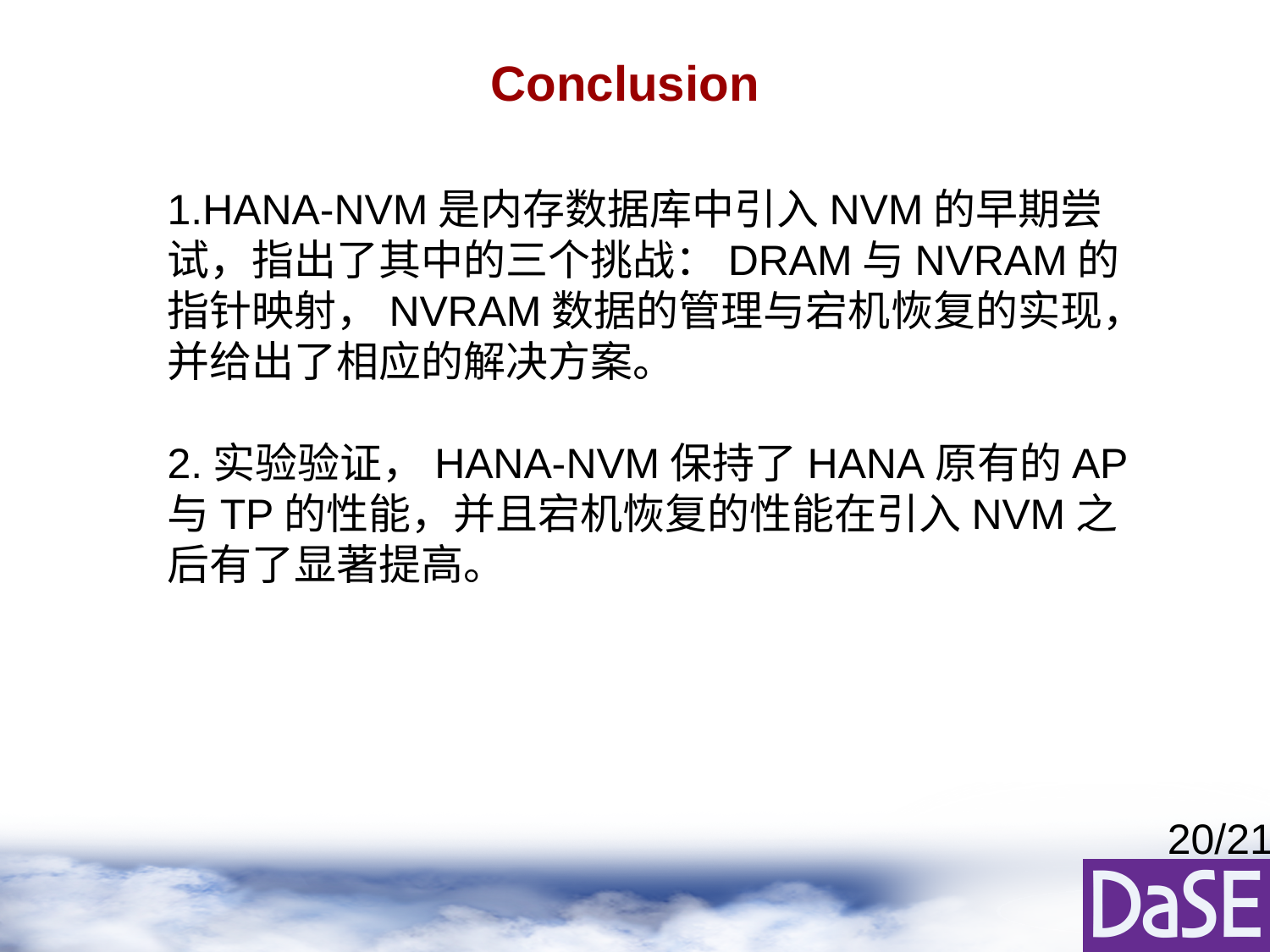

# Conclusion
1.HANA-NVM是内存数据库中引入NVM的早期尝试，指出了其中的三个挑战：DRAM与NVRAM的指针映射，NVRAM数据的管理与宕机恢复的实现，并给出了相应的解决方案。

2.实验验证，HANA-NVM保持了HANA原有的AP与TP的性能，并且宕机恢复的性能在引入NVM之后有了显著提高。
20/21